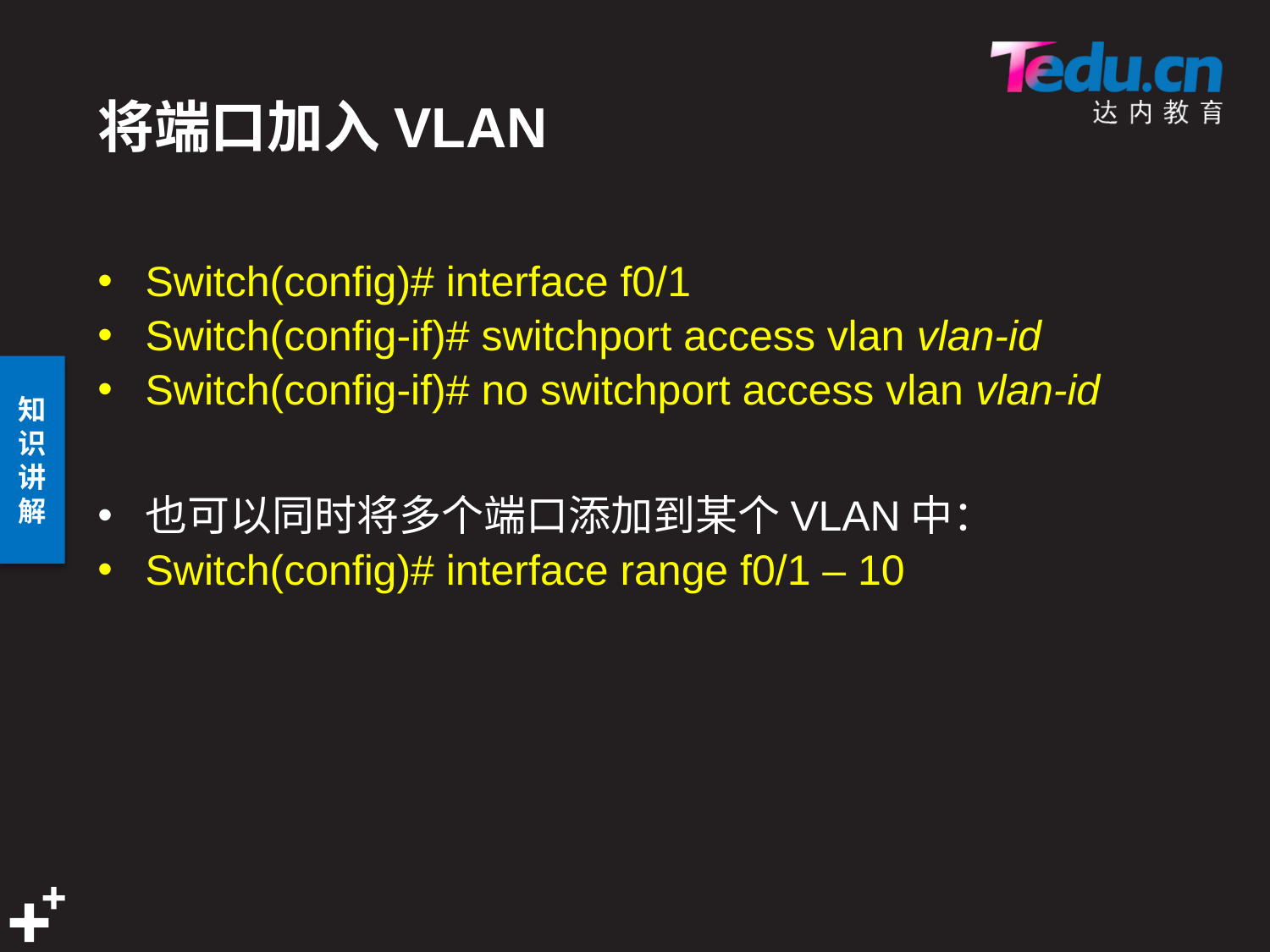

# 将端口加入VLAN
Switch(config)# interface f0/1
Switch(config-if)# switchport access vlan vlan-id
Switch(config-if)# no switchport access vlan vlan-id

也可以同时将多个端口添加到某个VLAN中：
Switch(config)# interface range f0/1 – 10